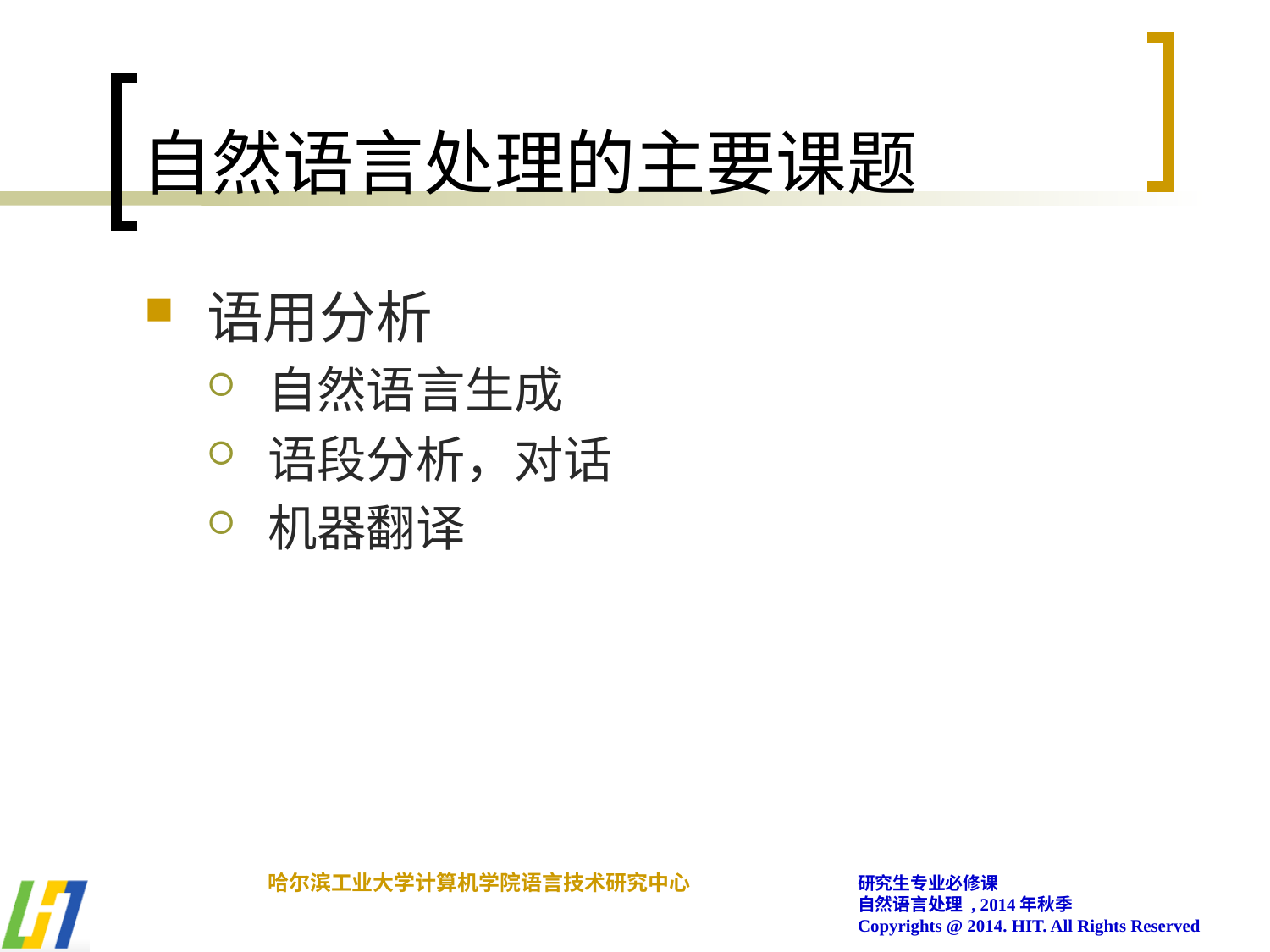

# 自然语言处理的主要课题
语用分析
自然语言生成
语段分析，对话
机器翻译

哈尔滨工业大学计算机学院语言技术研究中心
研究生专业必修课
自然语言处理 , 2014年秋季
Copyrights @ 2014. HIT. All Rights Reserved